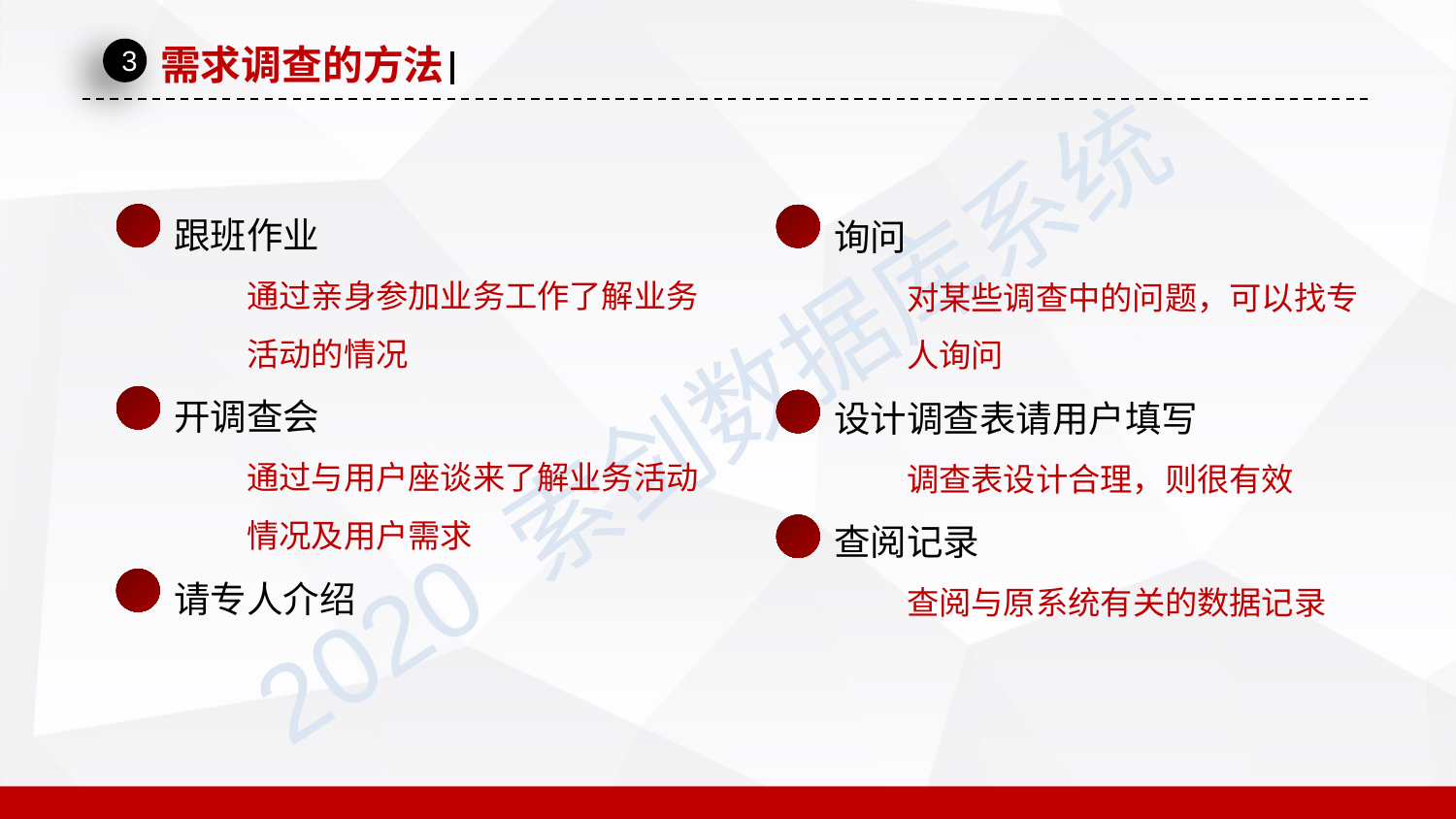

需求调查的方法
3

跟班作业
通过亲身参加业务工作了解业务活动的情况
开调查会
通过与用户座谈来了解业务活动情况及用户需求
请专人介绍
询问
对某些调查中的问题，可以找专人询问
设计调查表请用户填写
调查表设计合理，则很有效
查阅记录
查阅与原系统有关的数据记录